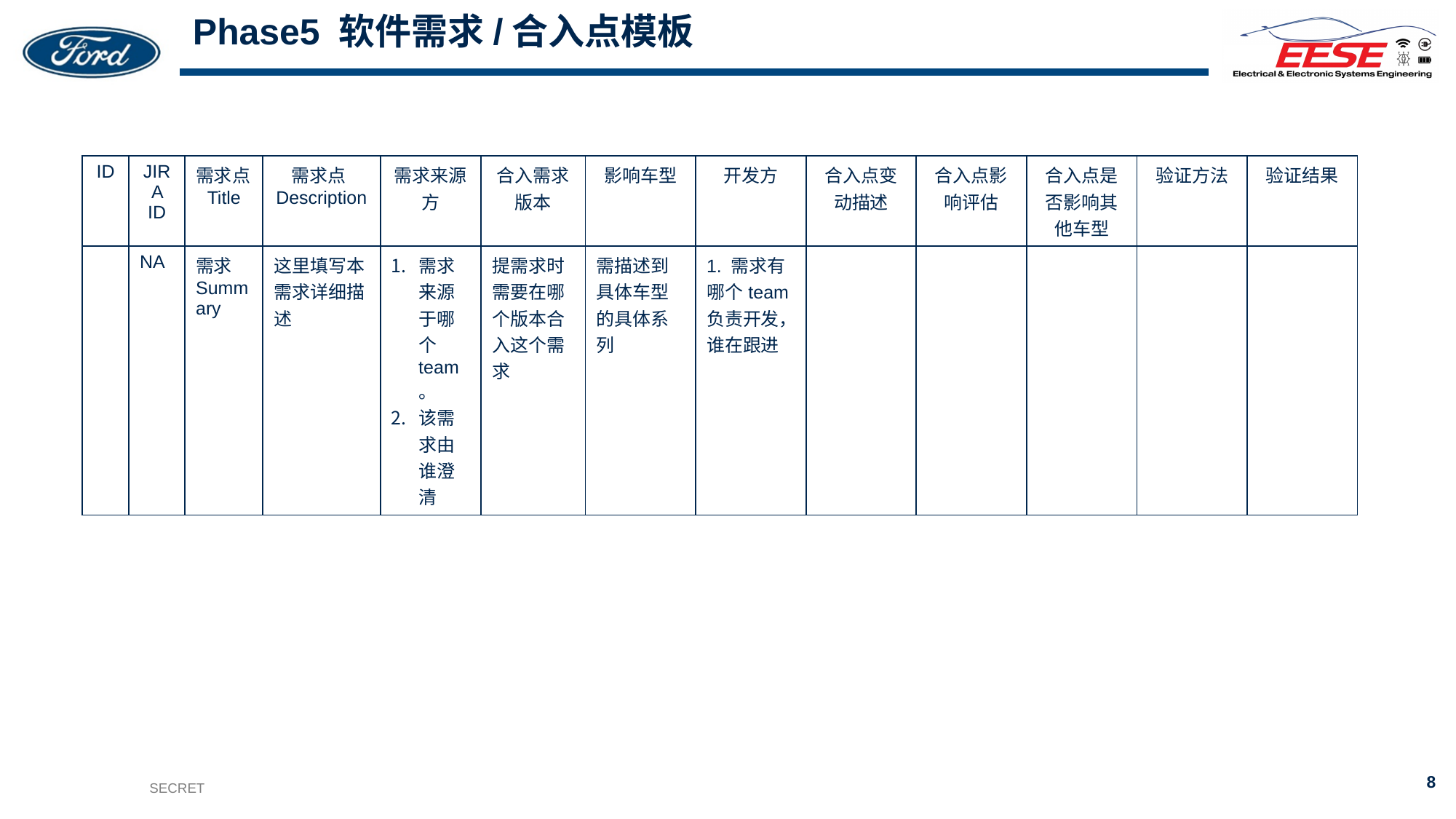

# Phase5 软件需求/合入点模板
| ID | JIRA ID | 需求点Title | 需求点Description | 需求来源方 | 合入需求版本 | 影响车型 | 开发方 | 合入点变动描述 | 合入点影响评估 | 合入点是否影响其他车型 | 验证方法 | 验证结果 |
| --- | --- | --- | --- | --- | --- | --- | --- | --- | --- | --- | --- | --- |
|  | NA | 需求Summary | 这里填写本需求详细描述 | 需求来源于哪个team。 该需求由谁澄清 | 提需求时需要在哪个版本合入这个需求 | 需描述到具体车型的具体系列 | 1. 需求有哪个team负责开发，谁在跟进 |  |  |  |  |  |